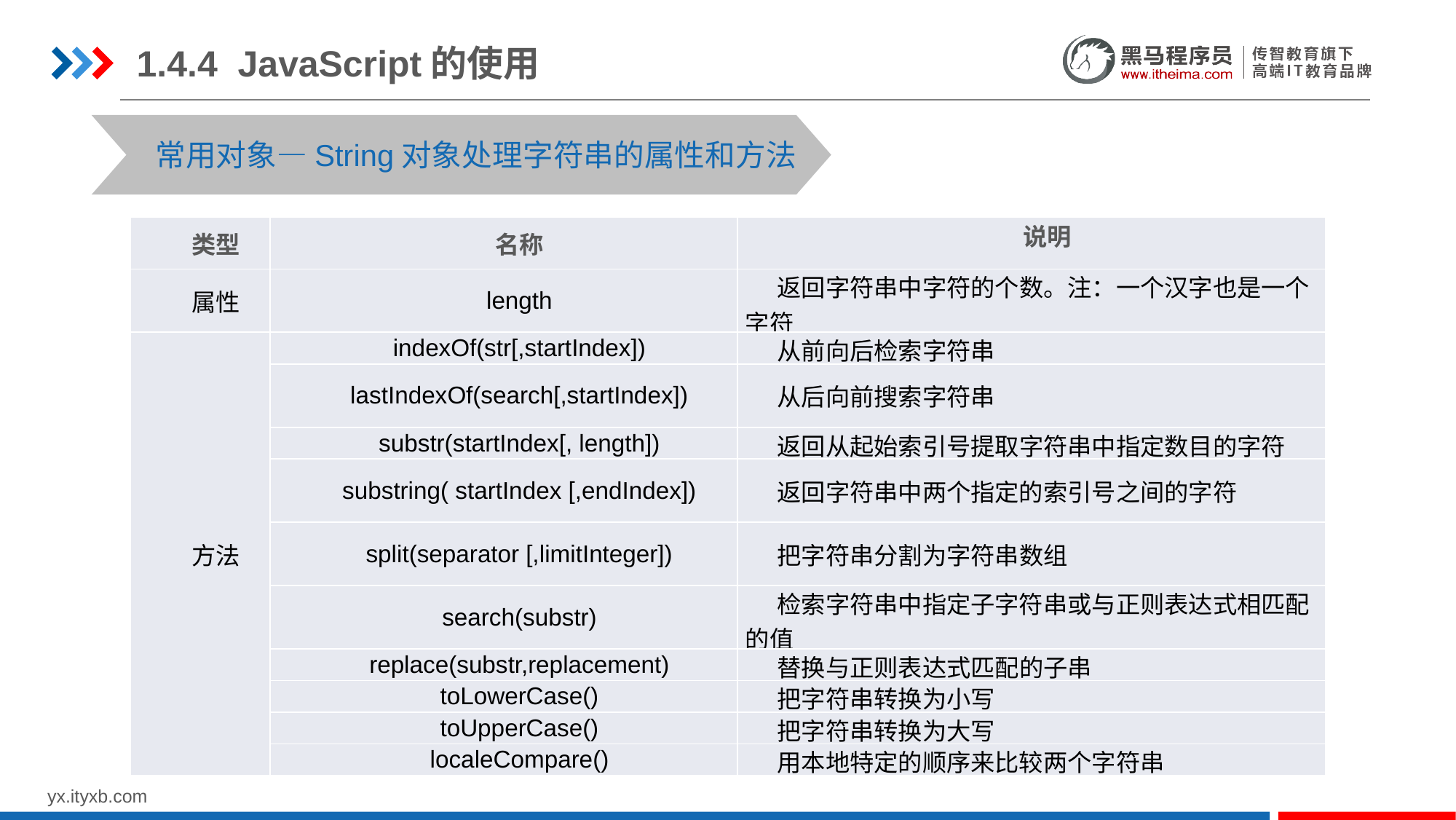

1.4.4  JavaScript的使用

常用对象—String对象处理字符串的属性和方法
| 类型 | 名称 | 说明 |
| --- | --- | --- |
| 属性 | length | 返回字符串中字符的个数。注：一个汉字也是一个字符 |
| 方法 | indexOf(str[,startIndex]) | 从前向后检索字符串 |
|  | lastIndexOf(search[,startIndex]) | 从后向前搜索字符串 |
|  | substr(startIndex[, length]) | 返回从起始索引号提取字符串中指定数目的字符 |
|  | substring( startIndex [,endIndex]) | 返回字符串中两个指定的索引号之间的字符 |
|  | split(separator [,limitInteger]) | 把字符串分割为字符串数组 |
|  | search(substr) | 检索字符串中指定子字符串或与正则表达式相匹配的值 |
|  | replace(substr,replacement) | 替换与正则表达式匹配的子串 |
|  | toLowerCase() | 把字符串转换为小写 |
|  | toUpperCase() | 把字符串转换为大写 |
|  | localeCompare() | 用本地特定的顺序来比较两个字符串 |